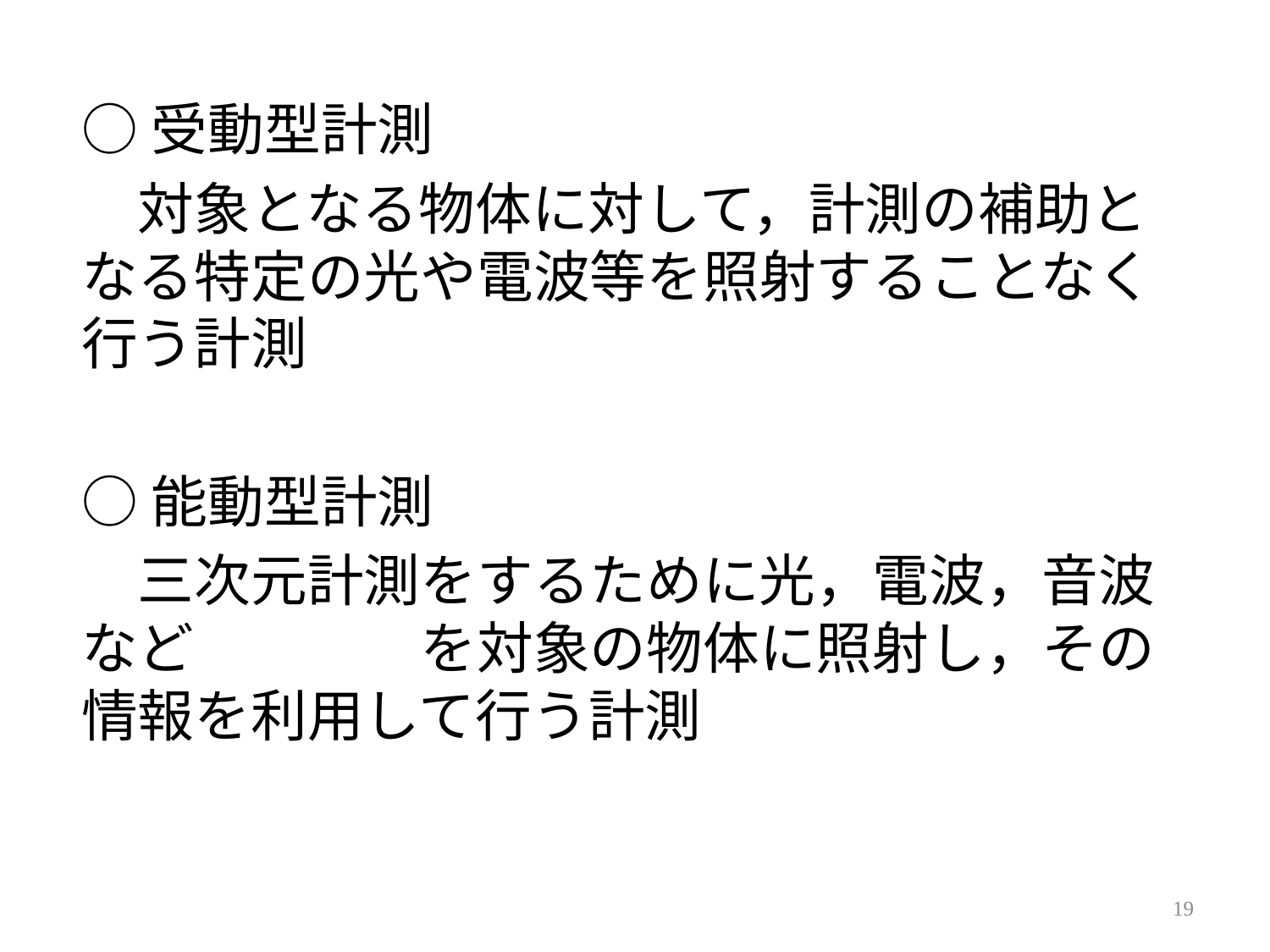

○受動型計測
　対象となる物体に対して，計測の補助となる特定の光や電波等を照射することなく行う計測

○能動型計測
　三次元計測をするために光，電波，音波など　　　　を対象の物体に照射し，その情報を利用して行う計測
19